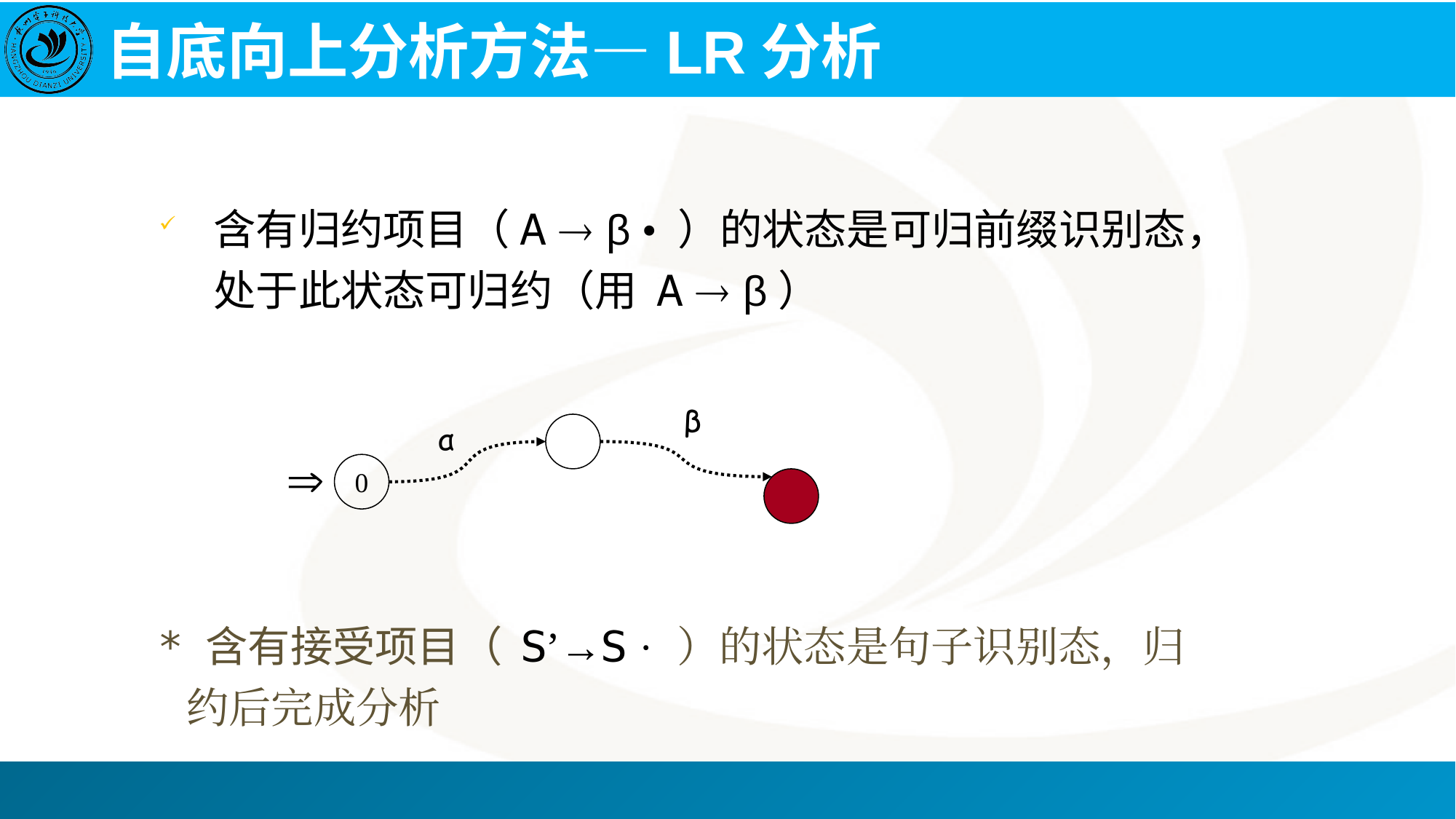

# 自底向上分析方法—LR分析
含有归约项目（A → β • ）的状态是可归前缀识别态，处于此状态可归约（用 A → β）
β
α

⇒
0

* 含有接受项目（ S’→S · ）的状态是句子识别态，归约后完成分析
82